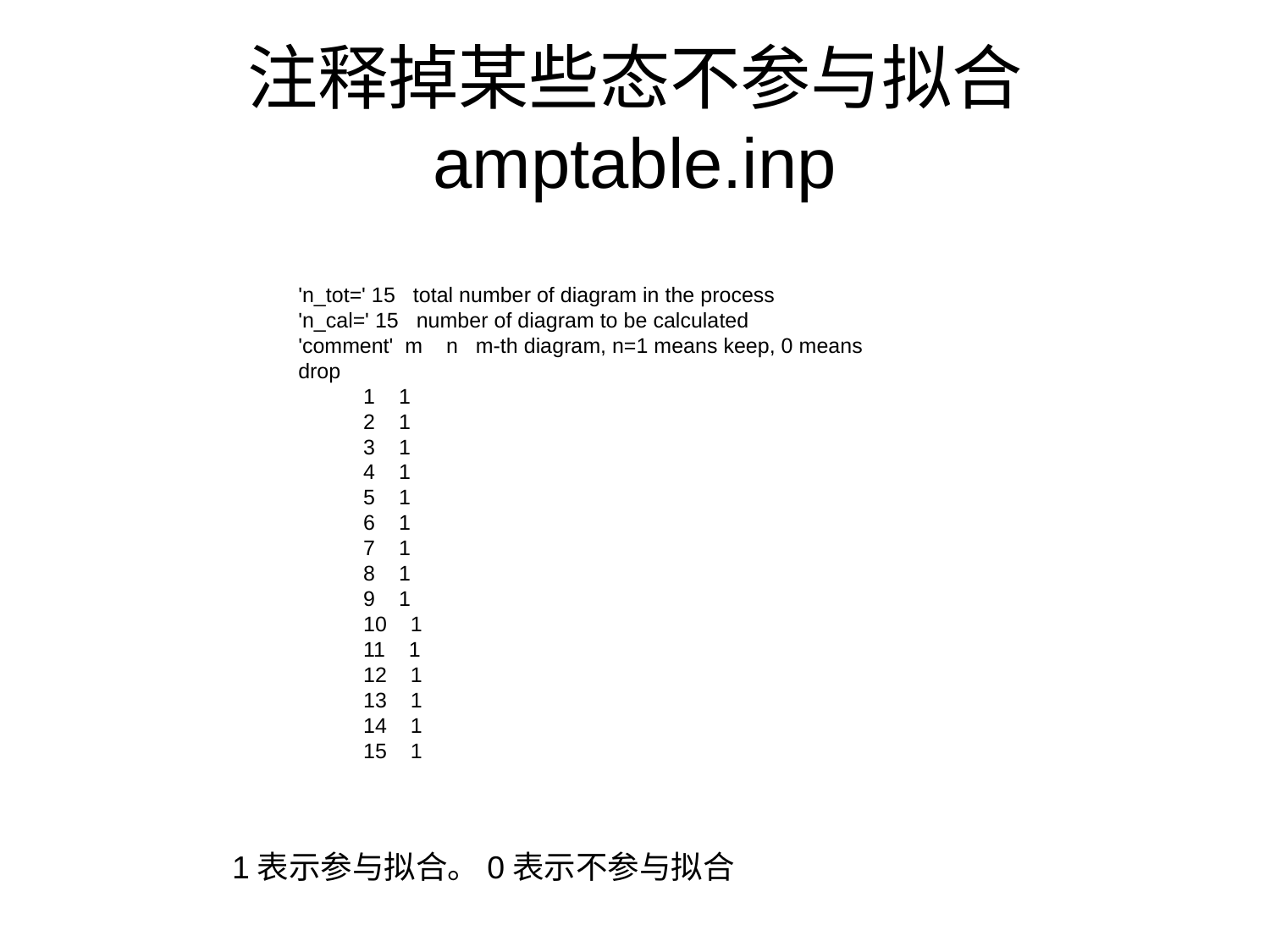

# 注释掉某些态不参与拟合 amptable.inp
'n_tot=' 15   total number of diagram in the process
'n_cal=' 15   number of diagram to be calculated
'comment'  m    n   m-th diagram, n=1 means keep, 0 means drop
           1    1
           2    1
           3    1
           4    1
           5    1
           6    1
           7    1
           8    1
           9    1
           10    1
           11    1
           12    1
           13    1
           14    1
           15    1
1表示参与拟合。0表示不参与拟合